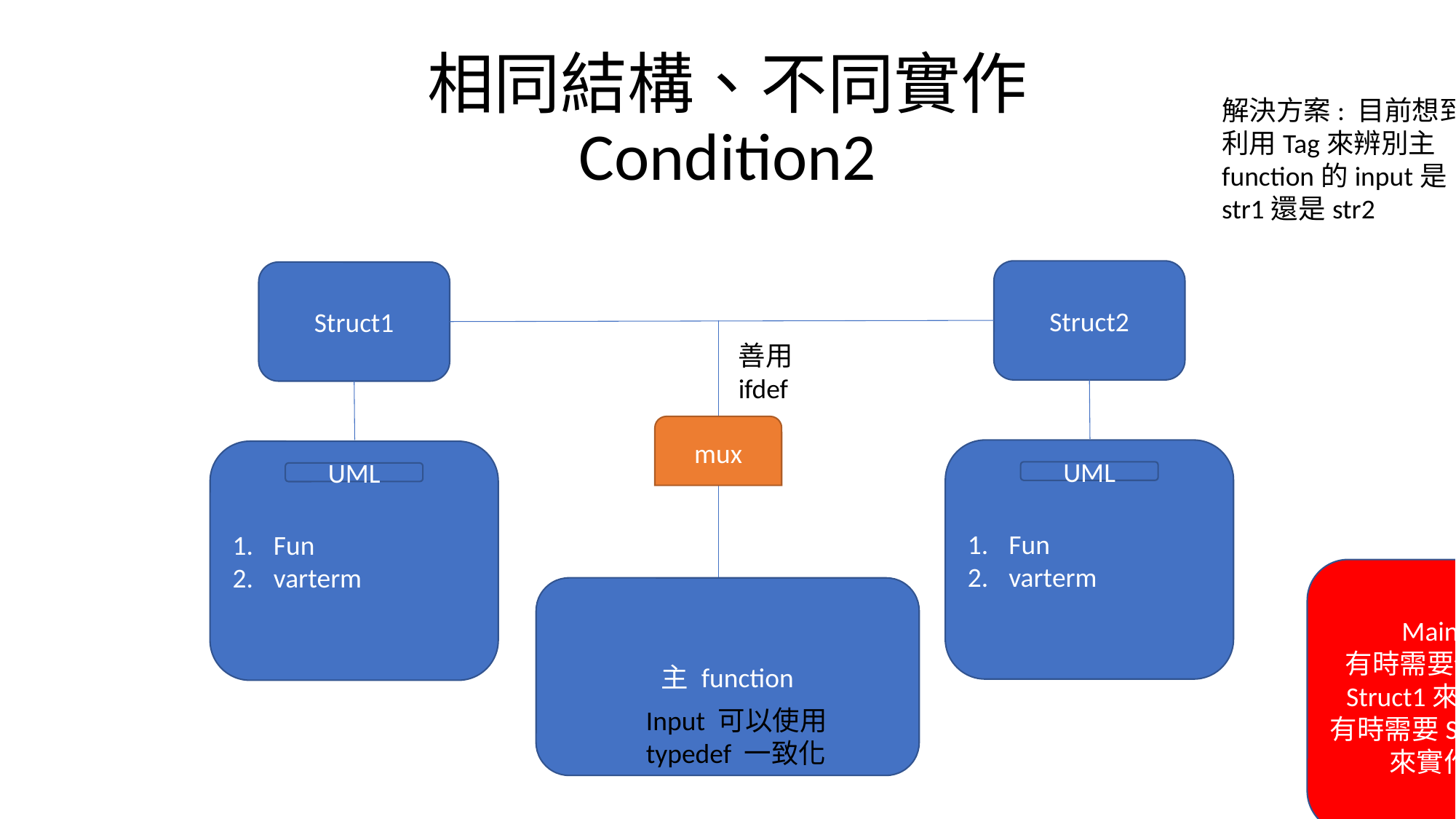

# 相同結構、不同實作 Condition2
解決方案: 目前想到利用Tag來辨別主function的input是str1還是str2
Struct2
Struct1
善用ifdef
mux
Fun
varterm
Fun
varterm
UML
UML
Main
有時需要使用Struct1來實作
有時需要Struct2來實作
主 function
Input 可以使用typedef 一致化